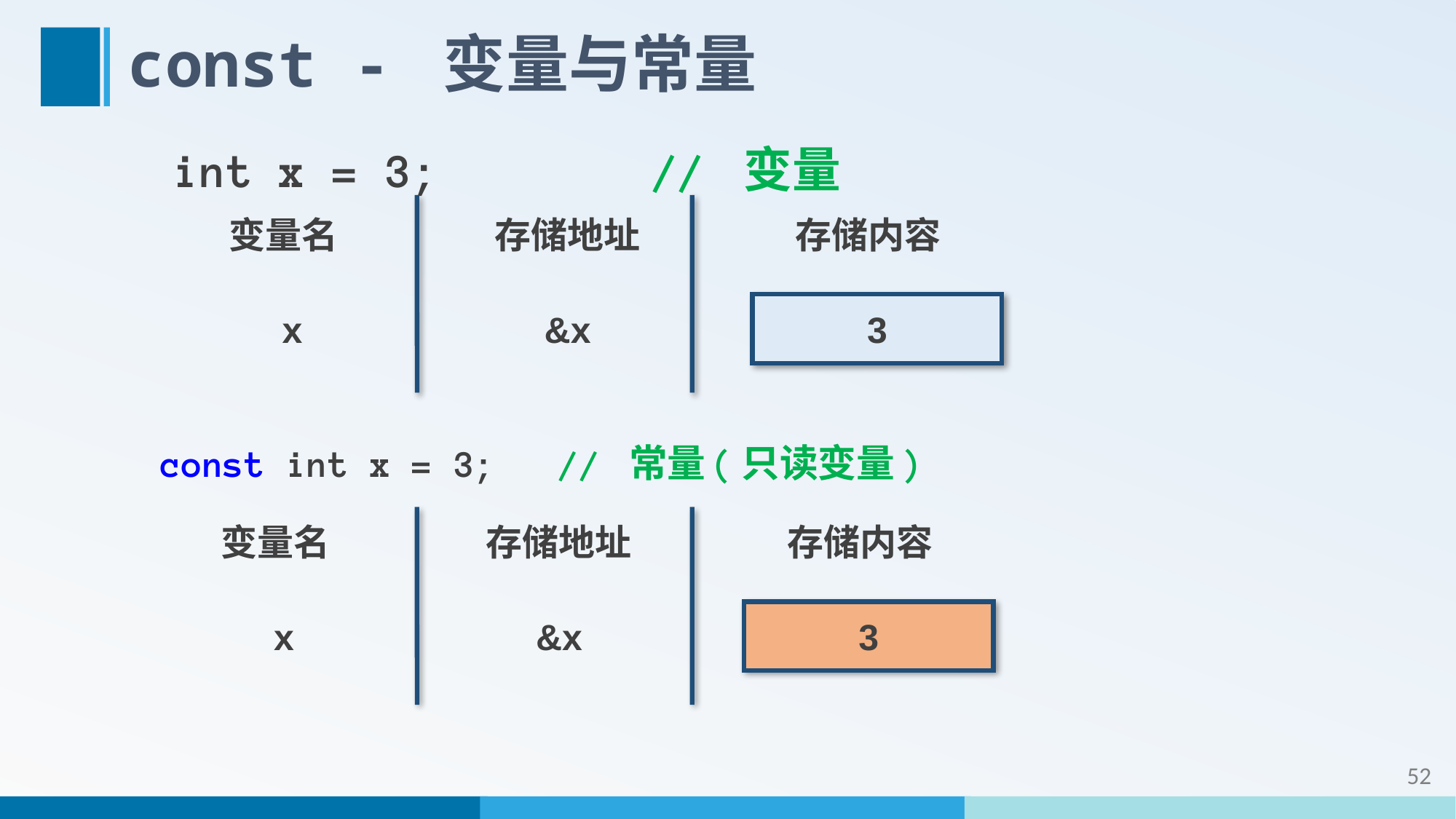

# const - 变量与常量
int x = 3;        // 变量

变量名
存储地址
存储内容
x
&x
3
const int x = 3;   // 常量(只读变量)
变量名

存储地址

存储内容
x
&x
3